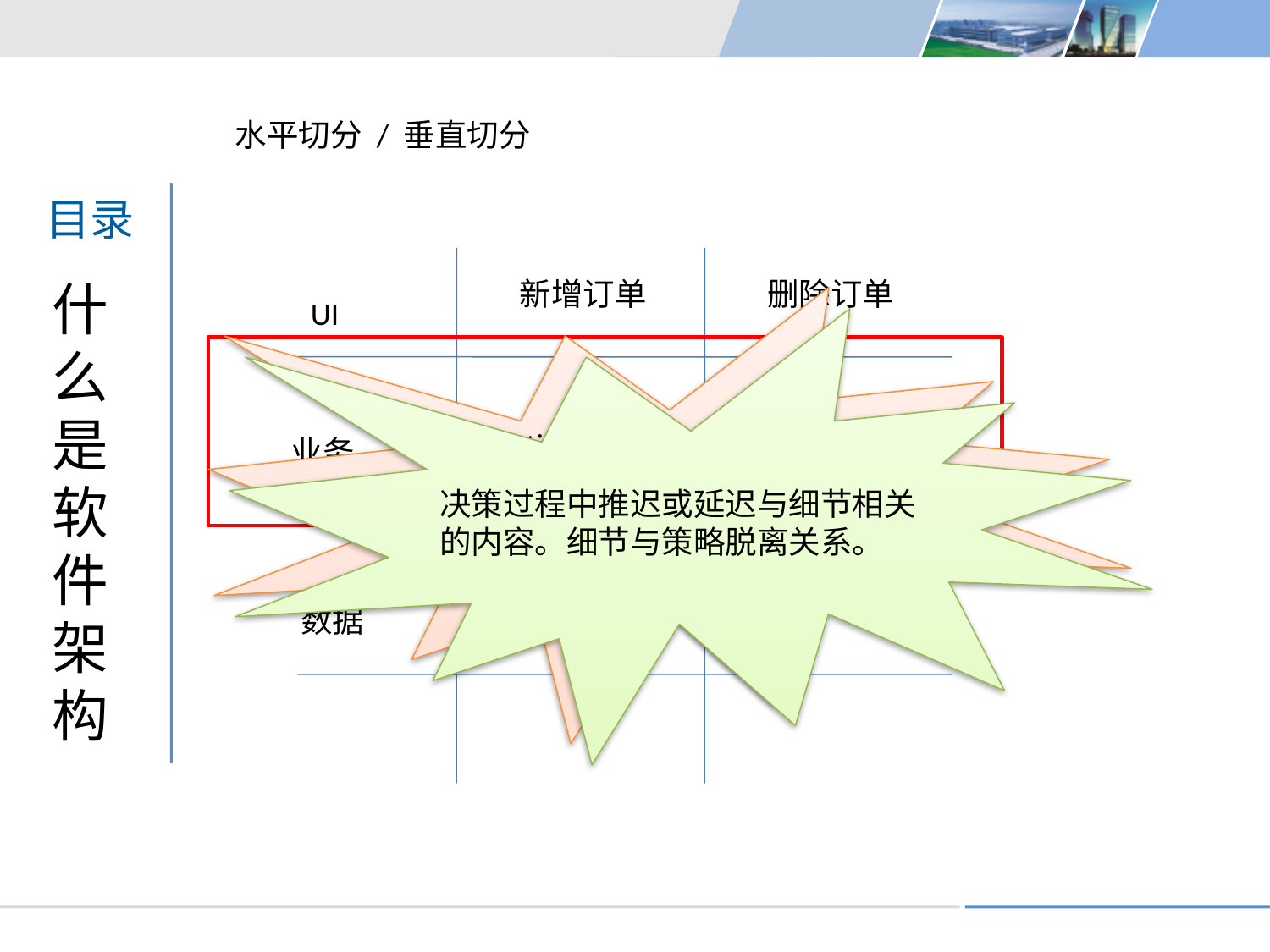

水平切分 / 垂直切分

目录
新增订单
删除订单
什么是软件架构
UI
Telemetics关于追求框架的通用的想法是不对的。MCU代码移植的设计。

决策过程中推迟或延迟与细节相关的内容。细节与策略脱离关系。

新增业务
删除业务
业务
add
delete
数据